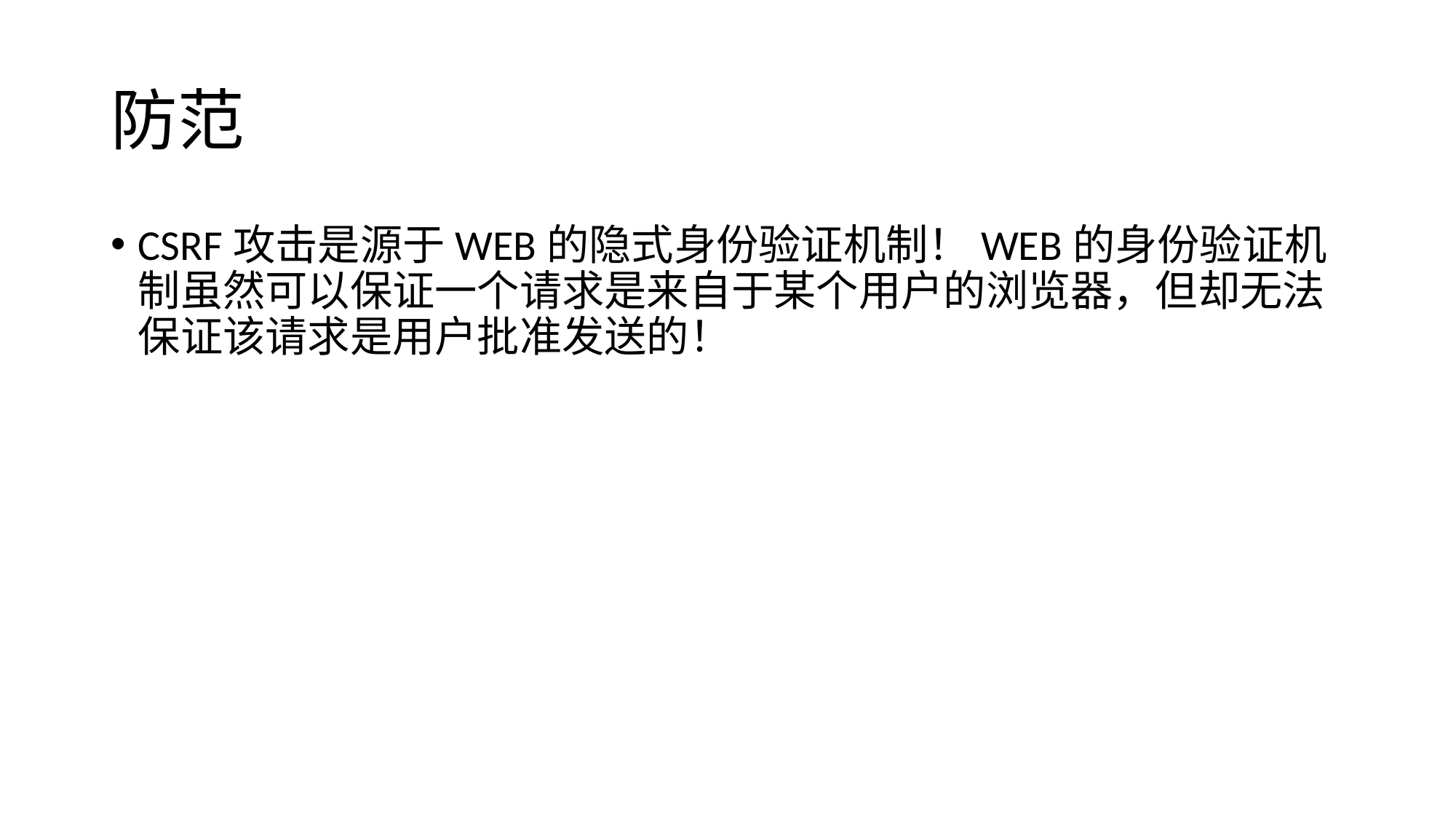

# 防范
CSRF攻击是源于WEB的隐式身份验证机制！WEB的身份验证机制虽然可以保证一个请求是来自于某个用户的浏览器，但却无法保证该请求是用户批准发送的！